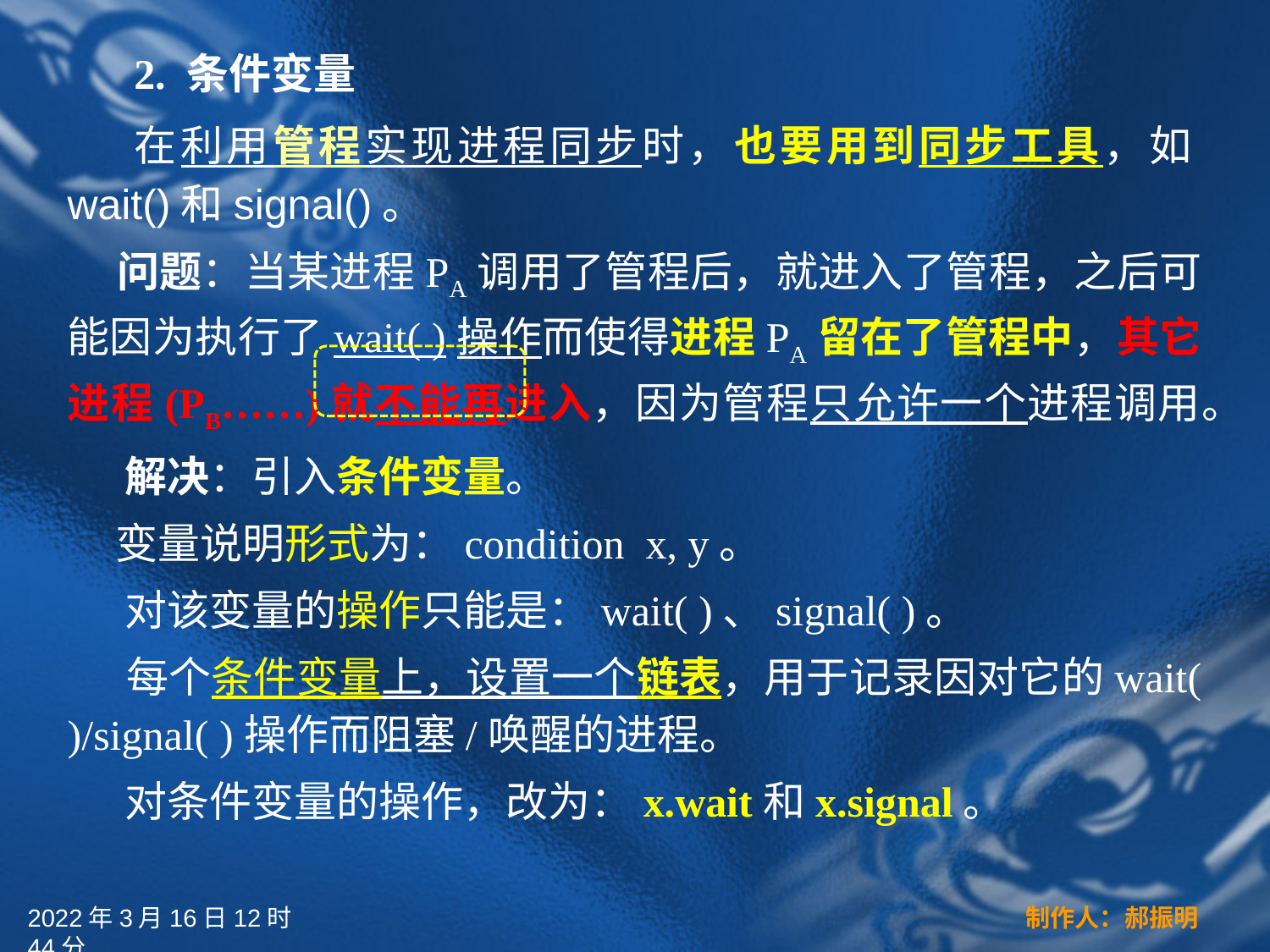

2. 条件变量
    在利用管程实现进程同步时，也要用到同步工具，如wait()和signal()。
    问题：当某进程PA调用了管程后，就进入了管程，之后可能因为执行了wait( )操作而使得进程PA留在了管程中，其它进程(PB……)就不能再进入，因为管程只允许一个进程调用。
     解决：引入条件变量。
    变量说明形式为：condition  x, y。
     对该变量的操作只能是：wait( )、signal( )。
     每个条件变量上，设置一个链表，用于记录因对它的wait( )/signal( )操作而阻塞/唤醒的进程。
     对条件变量的操作，改为：x.wait和x.signal。

2022年3月16日12时44分
制作人：郝振明